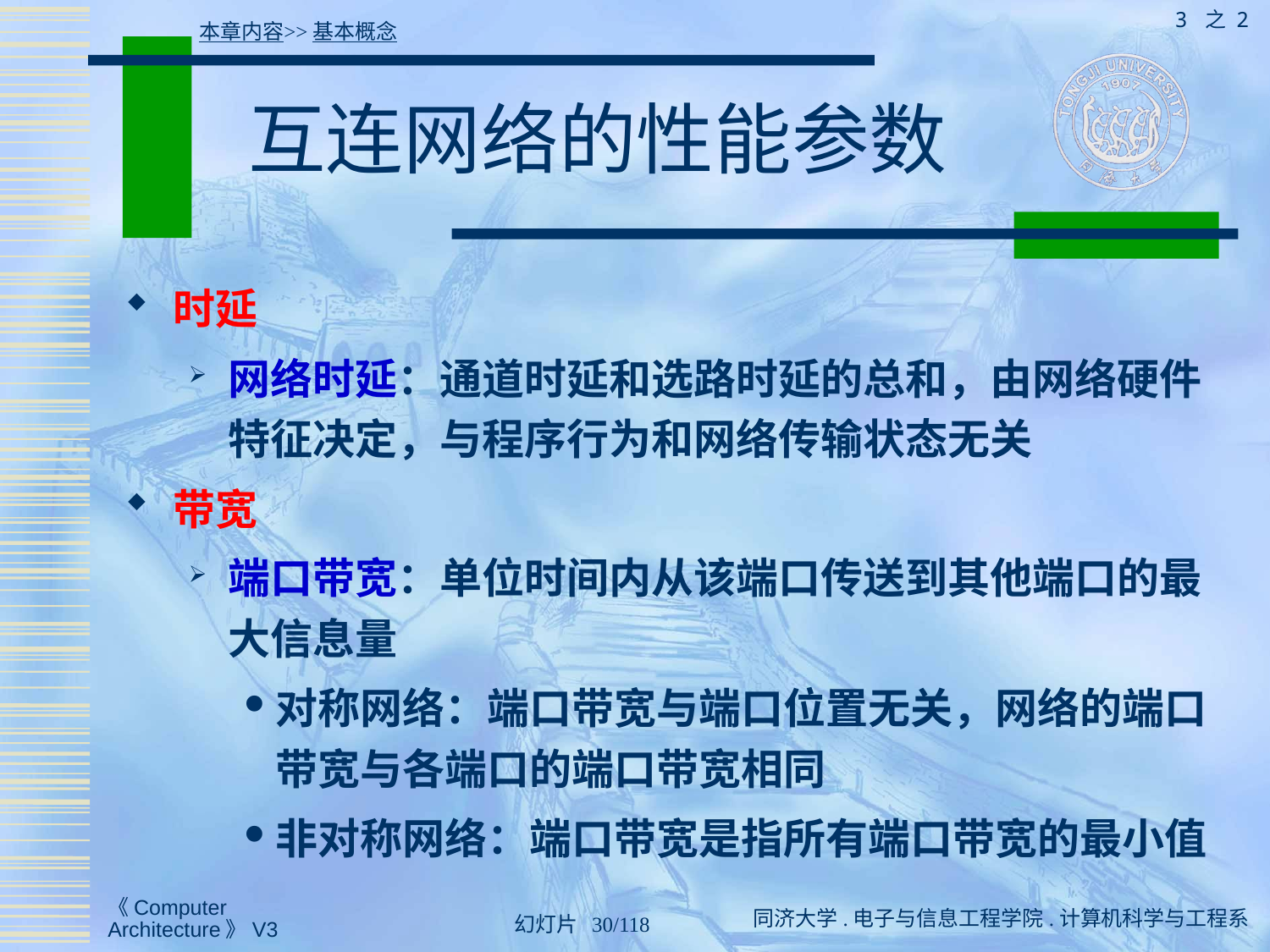

3 之 2
本章内容>>基本概念
# 互连网络的性能参数
时延
网络时延：通道时延和选路时延的总和，由网络硬件特征决定，与程序行为和网络传输状态无关
带宽
端口带宽：单位时间内从该端口传送到其他端口的最大信息量
对称网络：端口带宽与端口位置无关，网络的端口带宽与各端口的端口带宽相同
非对称网络：端口带宽是指所有端口带宽的最小值